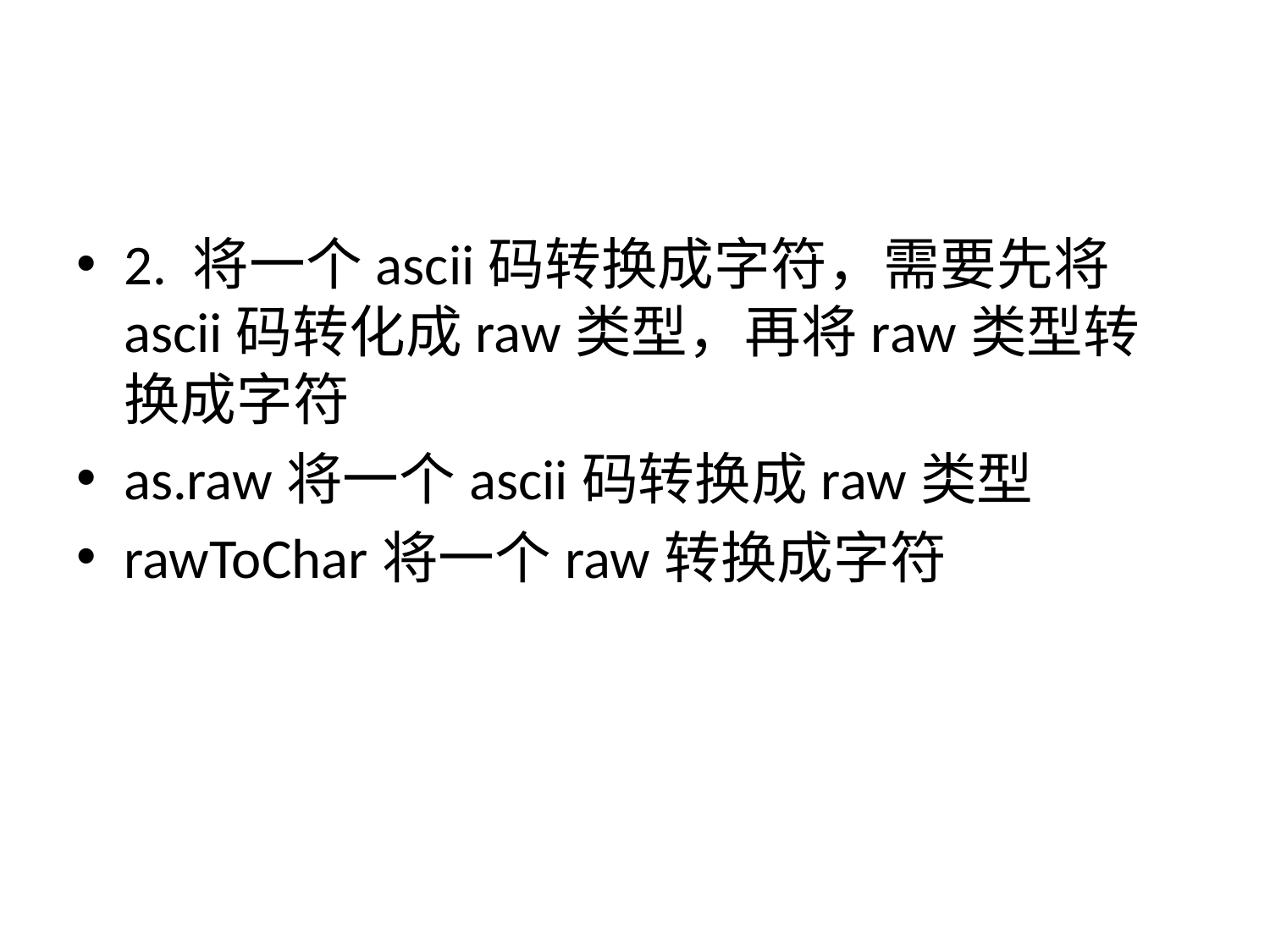

#
2. 将一个ascii码转换成字符，需要先将ascii码转化成raw类型，再将raw类型转换成字符
as.raw将一个ascii码转换成raw类型
rawToChar将一个raw转换成字符